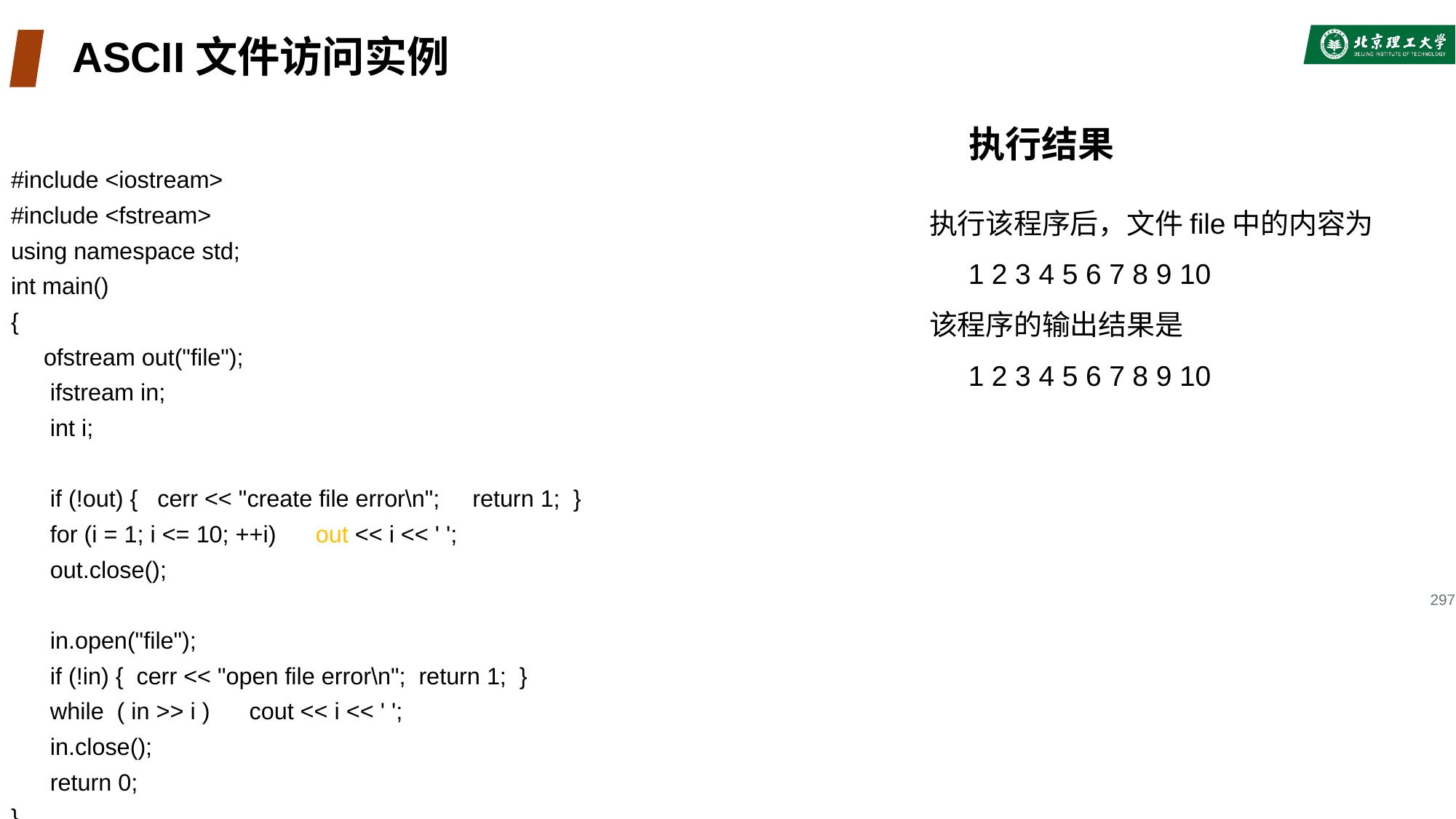

# ASCII文件访问实例
执行结果
#include <iostream>
#include <fstream>
using namespace std;
int main()
{
     ofstream out("file");
      ifstream in;
      int i;

      if (!out) {   cerr << "create file error\n";     return 1;  }
      for (i = 1; i <= 10; ++i)      out << i << ' ';
      out.close();

      in.open("file");
      if (!in) {  cerr << "open file error\n";  return 1;  }
      while  ( in >> i )      cout << i << ' ';
      in.close();
      return 0;
}
执行该程序后，文件file中的内容为
     1 2 3 4 5 6 7 8 9 10
该程序的输出结果是
     1 2 3 4 5 6 7 8 9 10
297